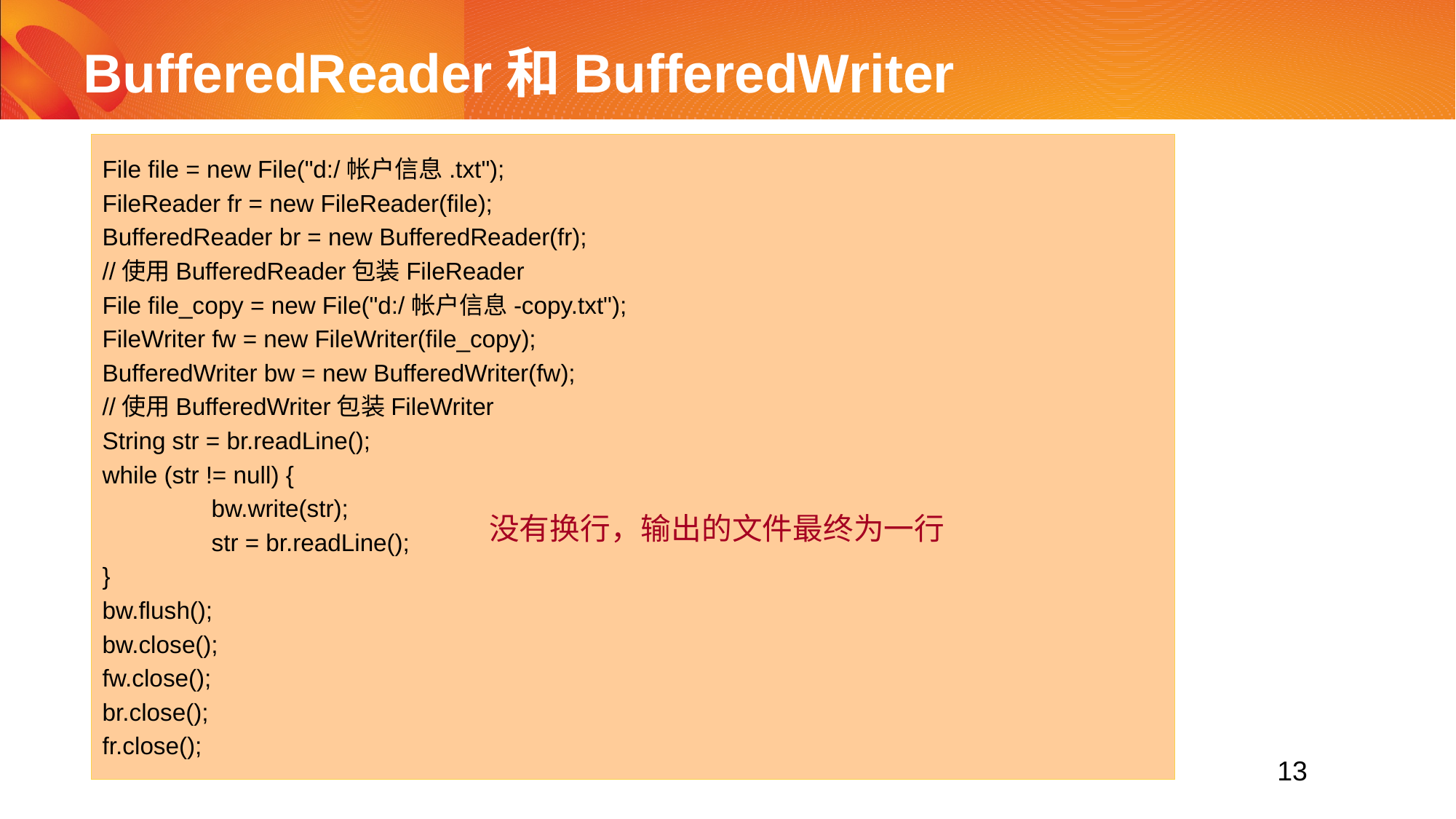

# BufferedReader和BufferedWriter
File file = new File("d:/帐户信息.txt");
FileReader fr = new FileReader(file);
BufferedReader br = new BufferedReader(fr);
//使用BufferedReader包装FileReader
File file_copy = new File("d:/帐户信息-copy.txt");
FileWriter fw = new FileWriter(file_copy);
BufferedWriter bw = new BufferedWriter(fw);
//使用BufferedWriter包装FileWriter
String str = br.readLine();
while (str != null) {
	bw.write(str);
	str = br.readLine();
}
bw.flush();
bw.close();
fw.close();
br.close();
fr.close();
没有换行，输出的文件最终为一行